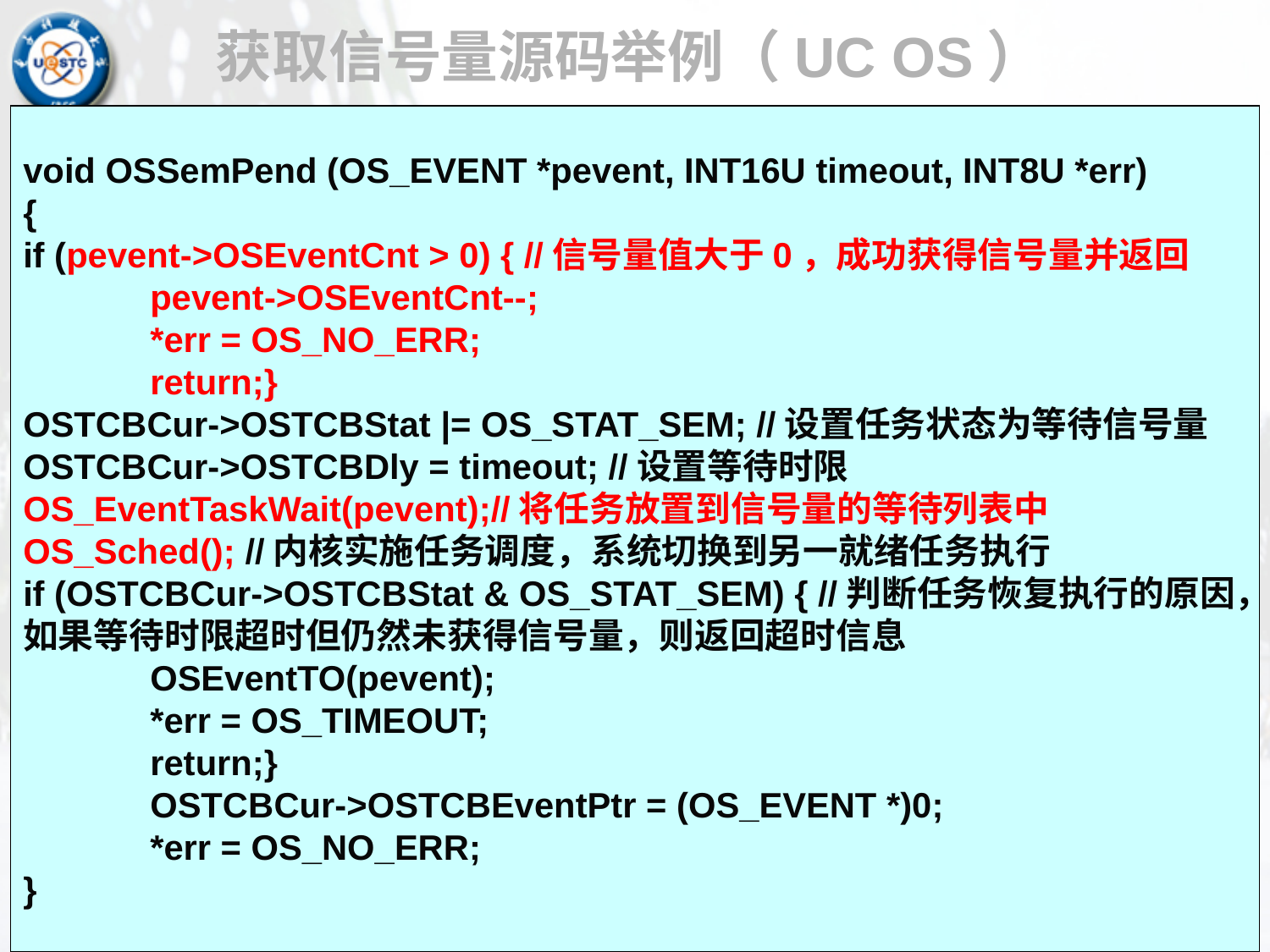

获取信号量源码举例（UC OS）

void OSSemPend (OS_EVENT *pevent, INT16U timeout, INT8U *err)
{
if (pevent->OSEventCnt > 0) { //信号量值大于0，成功获得信号量并返回
	pevent->OSEventCnt--;
	*err = OS_NO_ERR;
	return;}
OSTCBCur->OSTCBStat |= OS_STAT_SEM; //设置任务状态为等待信号量
OSTCBCur->OSTCBDly = timeout; //设置等待时限
OS_EventTaskWait(pevent);//将任务放置到信号量的等待列表中
OS_Sched(); //内核实施任务调度，系统切换到另一就绪任务执行
if (OSTCBCur->OSTCBStat & OS_STAT_SEM) { //判断任务恢复执行的原因，
如果等待时限超时但仍然未获得信号量，则返回超时信息
	OSEventTO(pevent);
	*err = OS_TIMEOUT;
	return;}
	OSTCBCur->OSTCBEventPtr = (OS_EVENT *)0;
	*err = OS_NO_ERR;
}